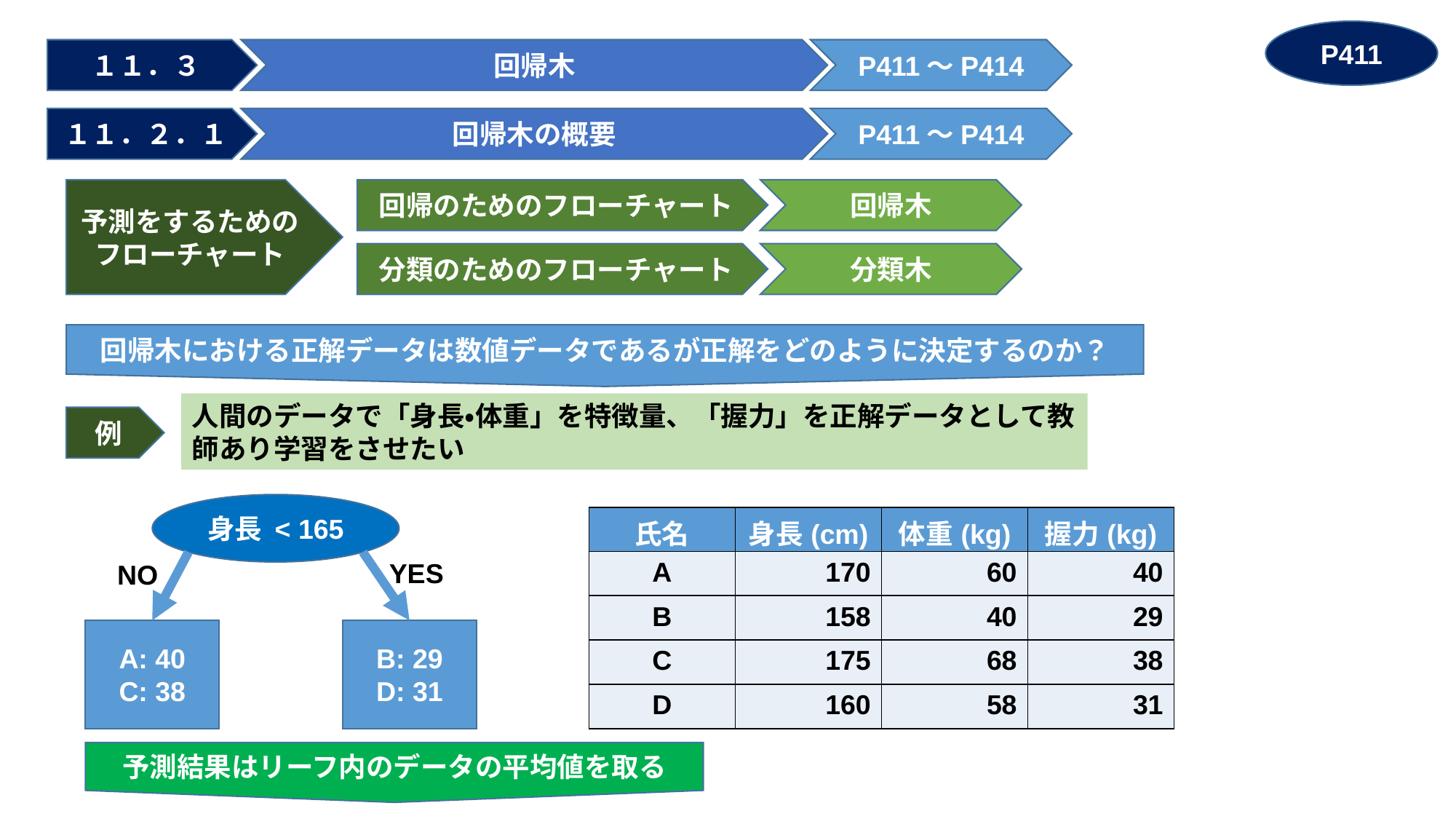

P411
１１．３
回帰木
P411～P414
１１．２．１
回帰木の概要
P411～P414
予測をするためのフローチャート
回帰のためのフローチャート
回帰木
分類のためのフローチャート
分類木
回帰木における正解データは数値データであるが正解をどのように決定するのか？
人間のデータで「身長・体重」を特徴量、「握力」を正解データとして教師あり学習をさせたい
例
身長 < 165
| 氏名 | 身長(cm) | 体重(kg) | 握力(kg) |
| --- | --- | --- | --- |
| A | 170 | 60 | 40 |
| B | 158 | 40 | 29 |
| C | 175 | 68 | 38 |
| D | 160 | 58 | 31 |
YES
NO
A: 40
C: 38
B: 29
D: 31
予測結果はリーフ内のデータの平均値を取る